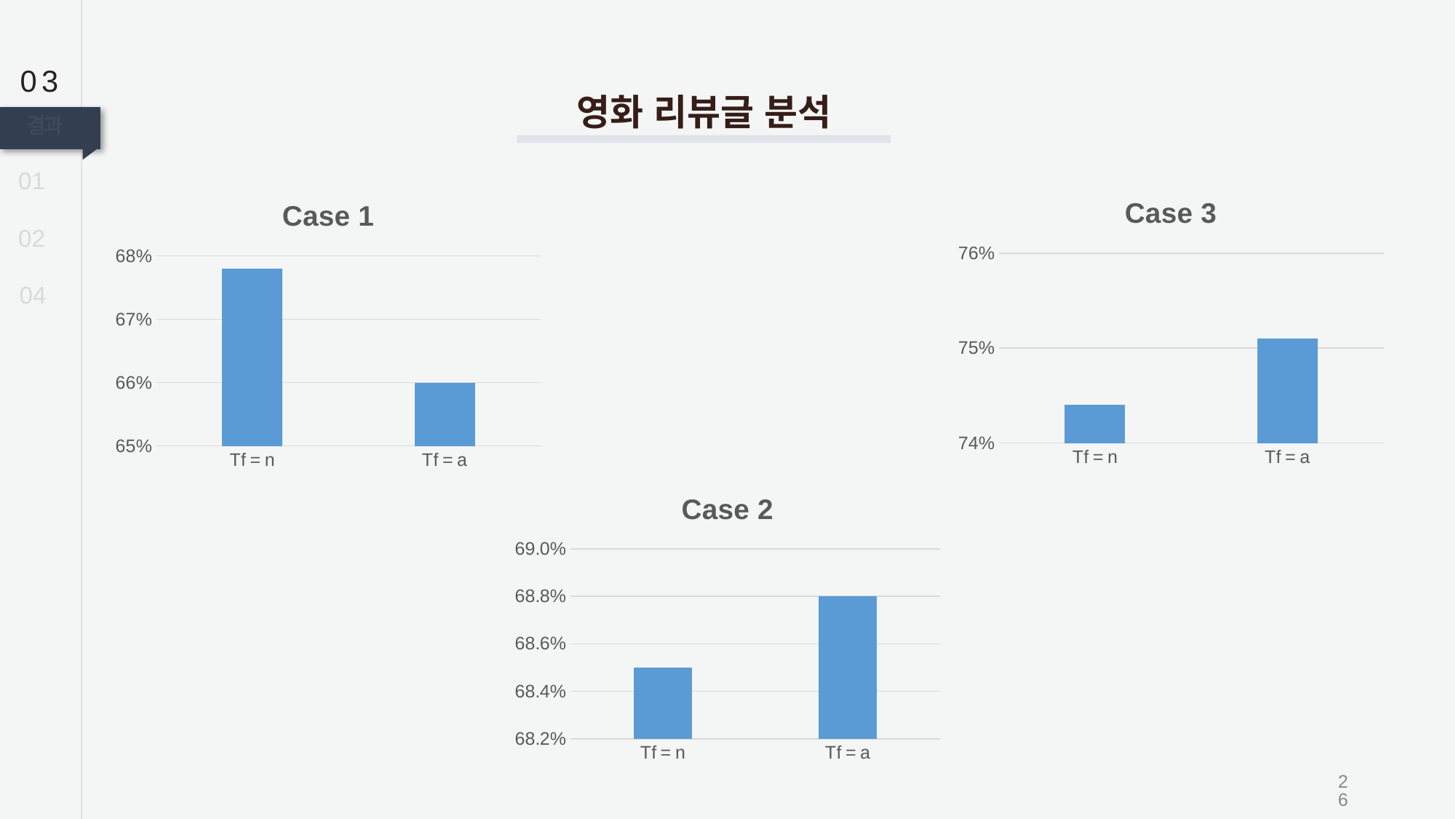

03
영화 리뷰글 분석

목표
결과

01

### Chart: Case 3

| Category | 계열 1 |
|---|---|
| Tf = n | 0.744 |
| Tf = a | 0.751 |

### Chart: Case 1

| Category | 계열 1 |
|---|---|
| Tf = n | 0.678 |
| Tf = a | 0.66 |
02
04

### Chart: Case 2

| Category | 계열 1 |
|---|---|
| Tf = n | 0.685 |
| Tf = a | 0.688 |
26